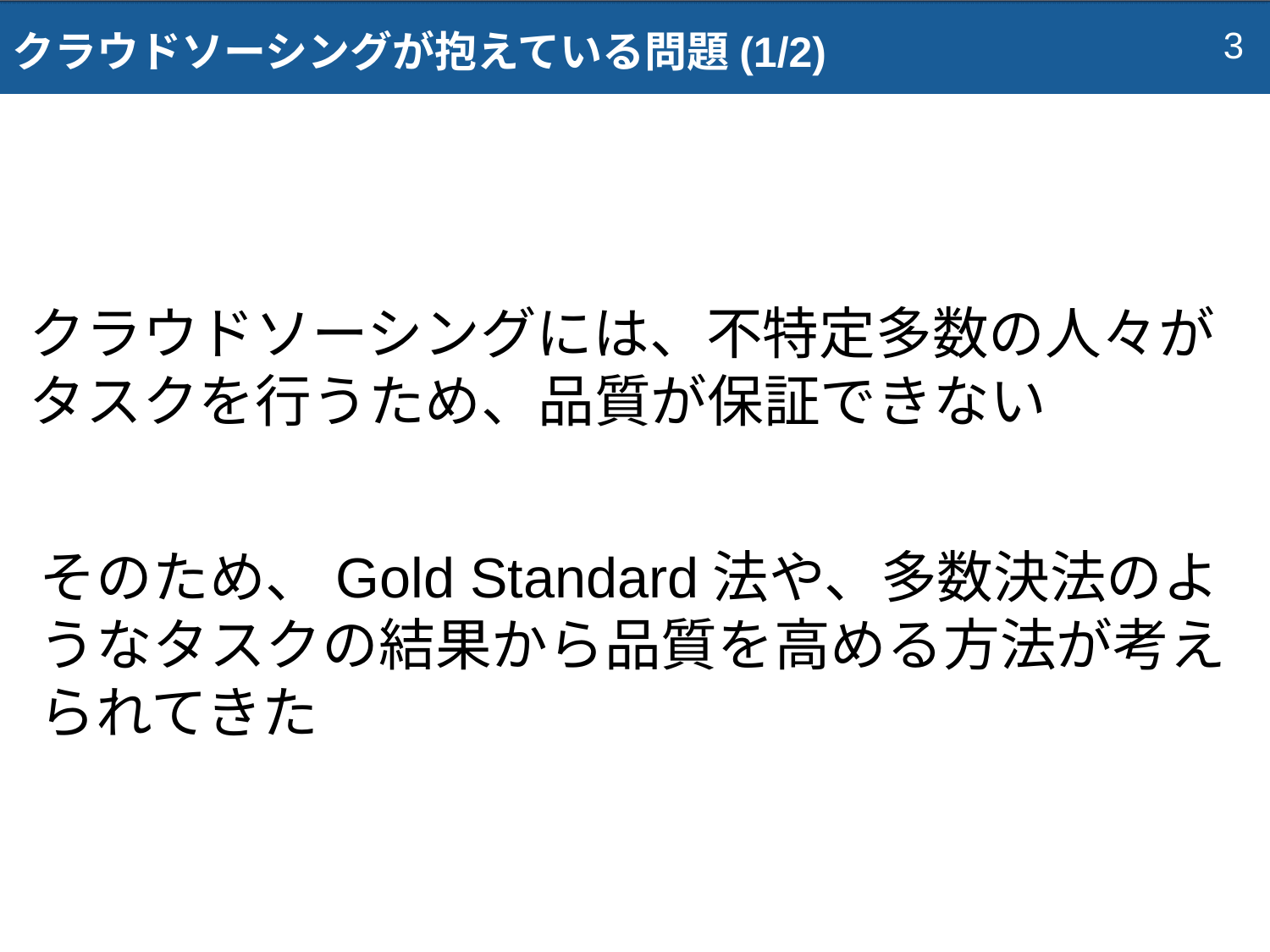

クラウドソーシングが抱えている問題(1/2)
3
クラウドソーシングには、不特定多数の人々がタスクを行うため、品質が保証できない
そのため、Gold Standard法や、多数決法のようなタスクの結果から品質を高める方法が考えられてきた